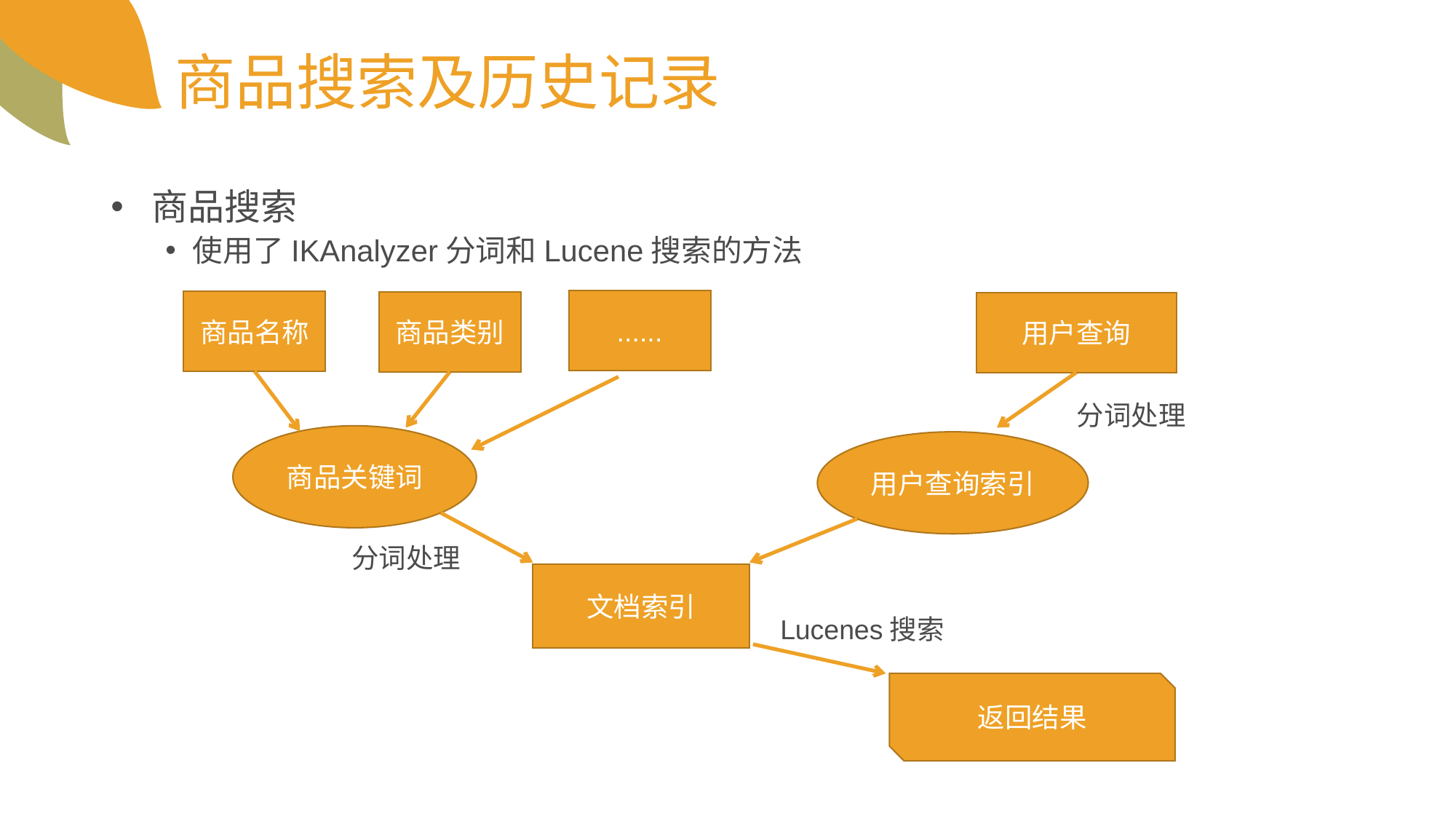

# 商品搜索及历史记录
商品搜索
使用了IKAnalyzer分词和Lucene搜索的方法
......
商品名称
商品类别
用户查询
分词处理
商品关键词
用户查询索引
分词处理
文档索引
Lucenes搜索
返回结果